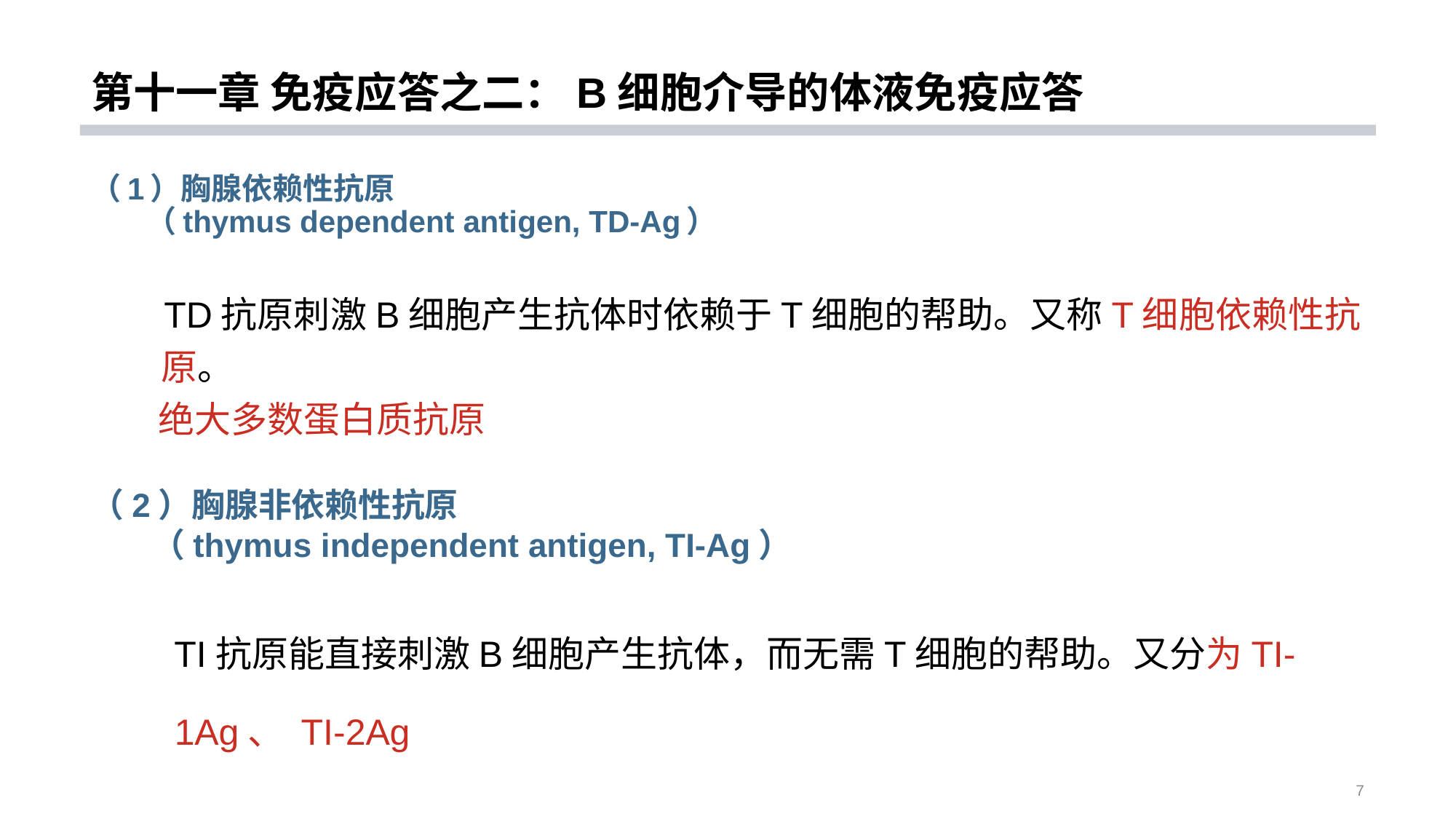

# 第十一章 免疫应答之二：B细胞介导的体液免疫应答
（1）胸腺依赖性抗原
        （thymus dependent antigen, TD-Ag）
   TD抗原刺激B细胞产生抗体时依赖于T细胞的帮助。又称T细胞依赖性抗原。
  绝大多数蛋白质抗原
（2）胸腺非依赖性抗原
        （thymus independent antigen, TI-Ag）
    TI抗原能直接刺激B细胞产生抗体，而无需T细胞的帮助。又分为TI-1Ag、 TI-2Ag

7